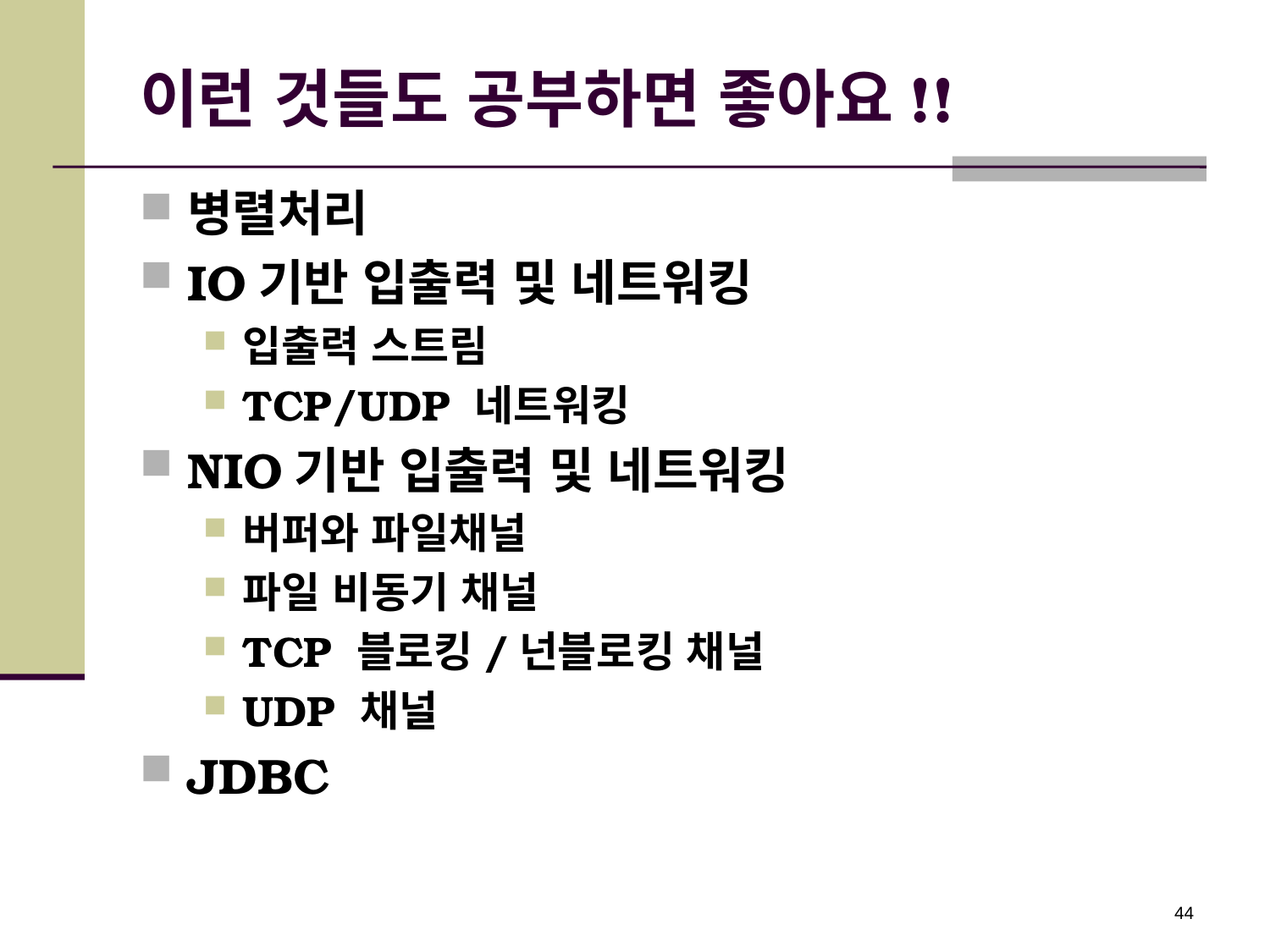

# 이런 것들도 공부하면 좋아요!!
병렬처리
IO기반 입출력 및 네트워킹
입출력 스트림
TCP/UDP 네트워킹
NIO기반 입출력 및 네트워킹
버퍼와 파일채널
파일 비동기 채널
TCP 블로킹/넌블로킹 채널
UDP 채널
JDBC
44